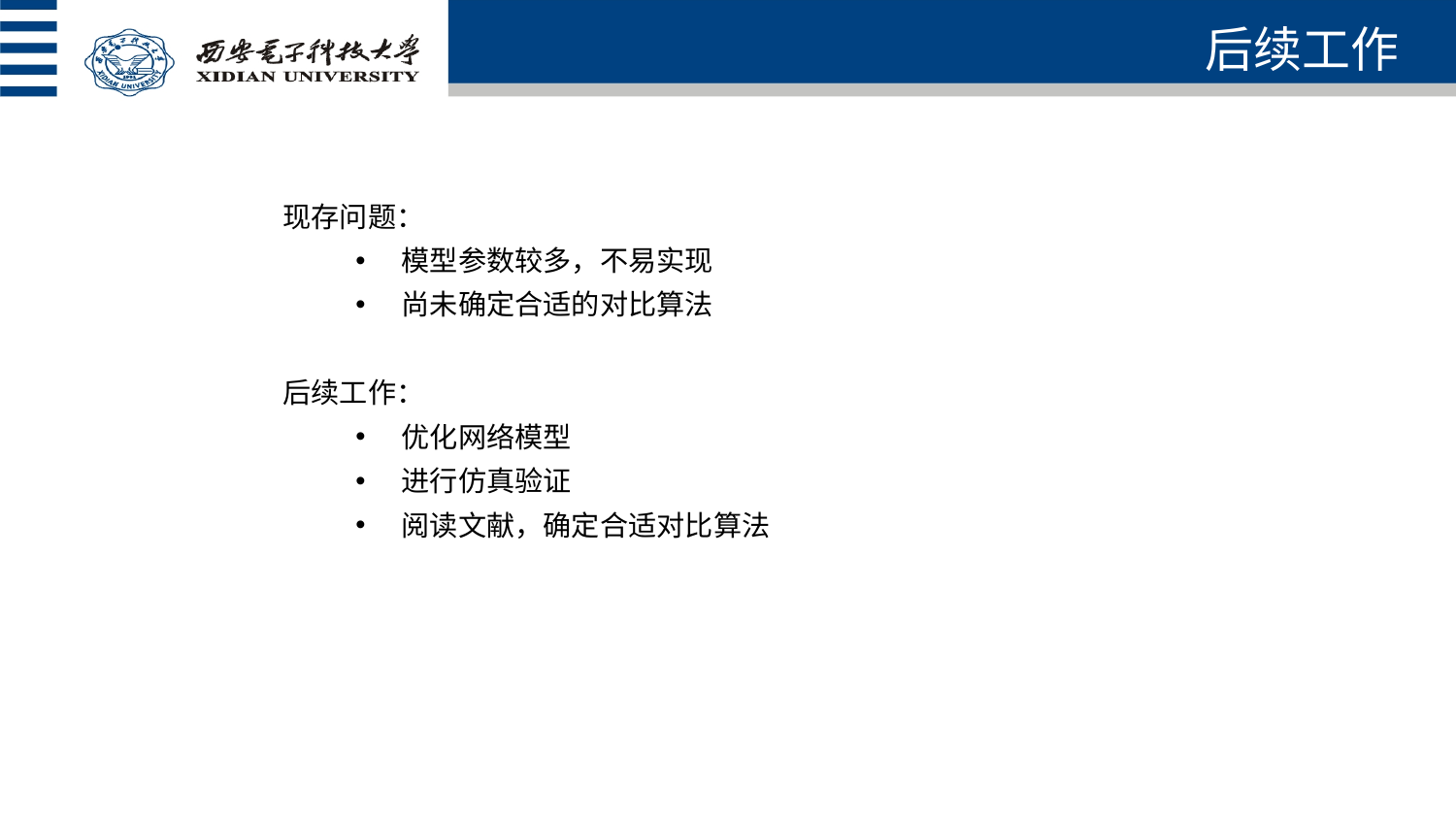

后续工作
现存问题：
模型参数较多，不易实现
尚未确定合适的对比算法

后续工作：
优化网络模型
进行仿真验证
阅读文献，确定合适对比算法
14